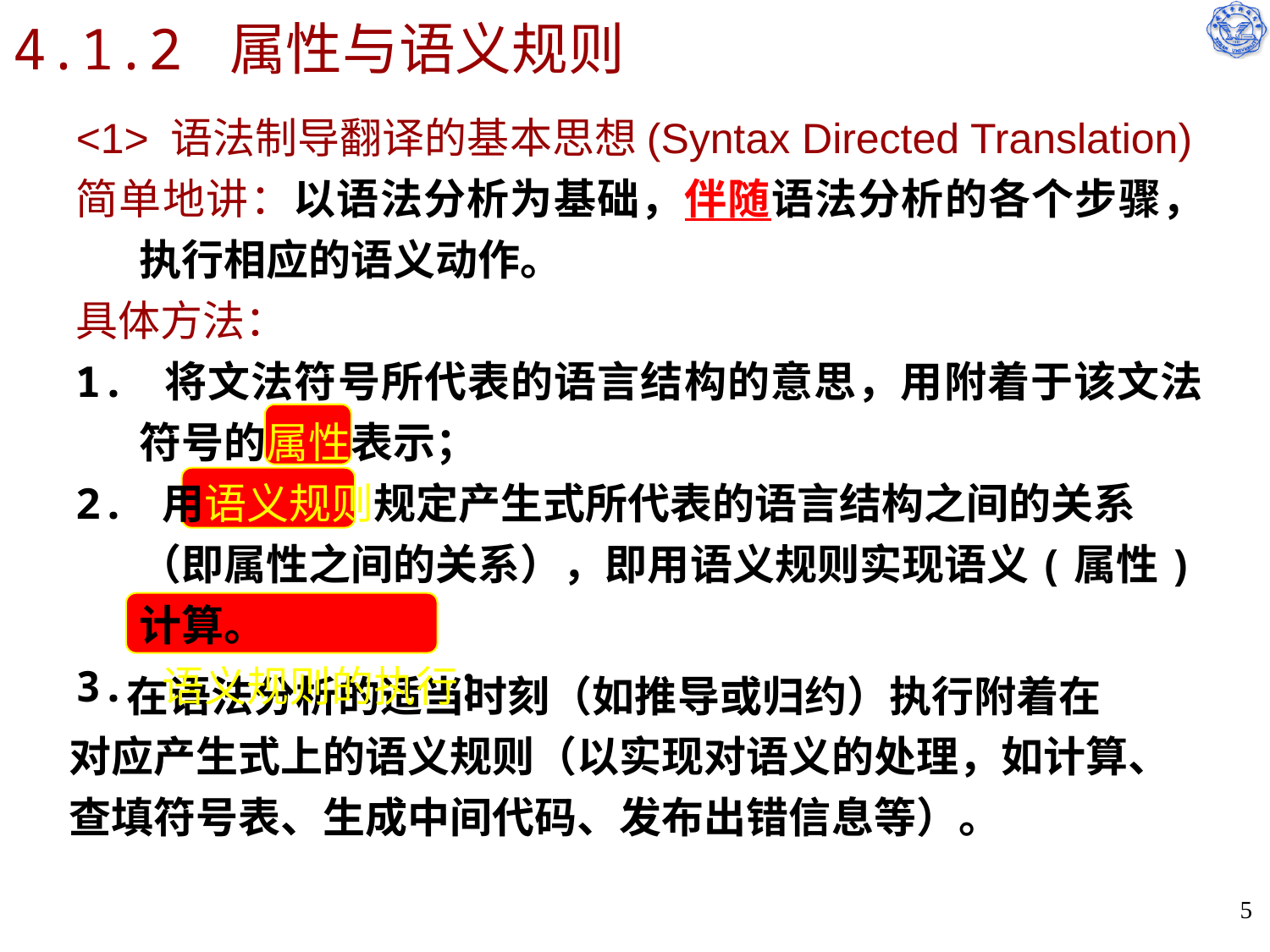

# 4.1.2 属性与语义规则
<1> 语法制导翻译的基本思想(Syntax Directed Translation)
简单地讲：以语法分析为基础，伴随语法分析的各个步骤，执行相应的语义动作。
具体方法：
1. 将文法符号所代表的语言结构的意思，用附着于该文法
符号的属性表示；
2. 用语义规则规定产生式所代表的语言结构之间的关系（即属性之间的关系），即用语义规则实现语义(属性)计算。
3. 语义规则的执行：

     在语法分析的适当时刻（如推导或归约）执行附着在
对应产生式上的语义规则（以实现对语义的处理，如计算、查填符号表、生成中间代码、发布出错信息等）。
5